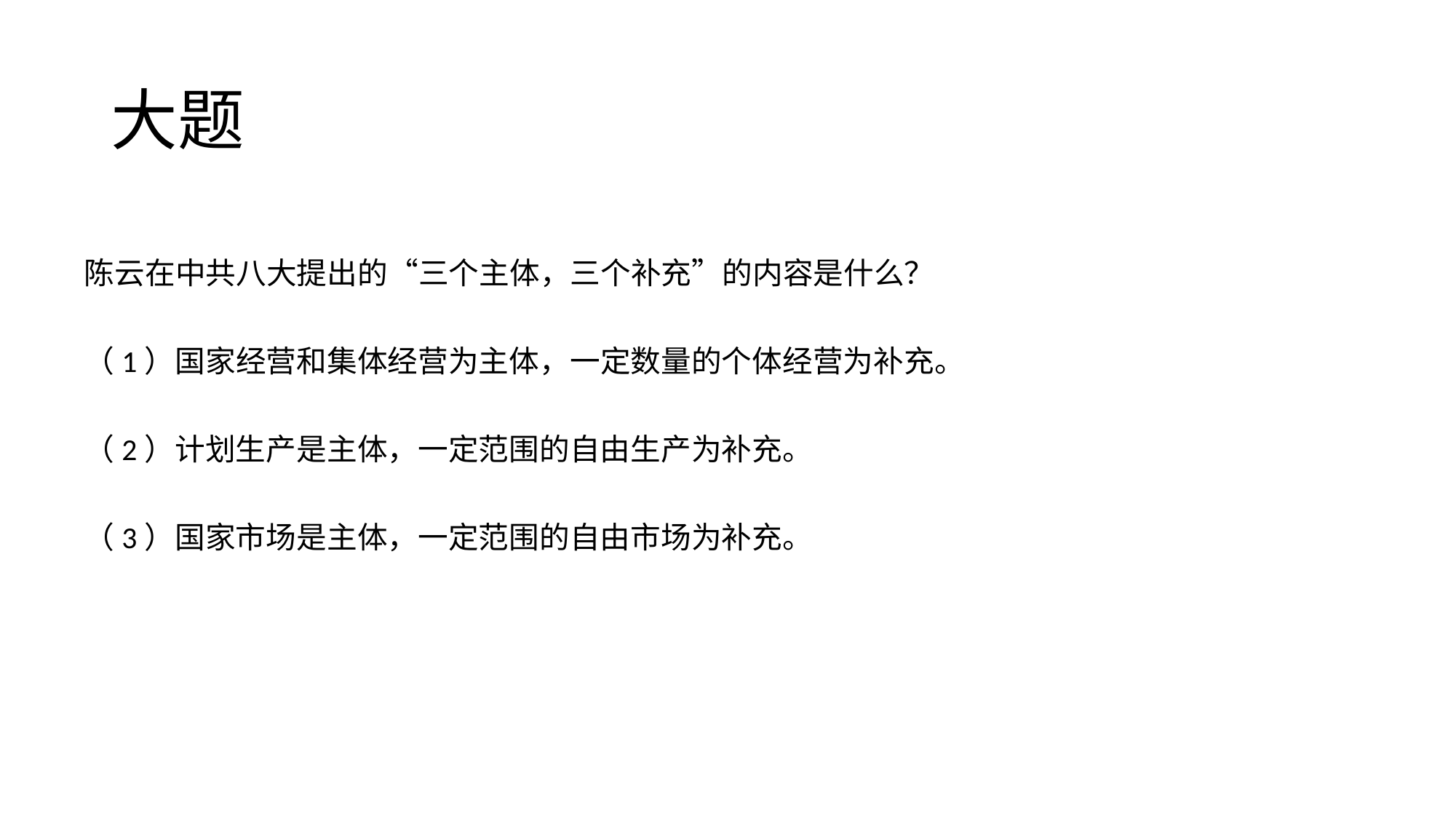

# 大题
陈云在中共八大提出的“三个主体，三个补充”的内容是什么？
（1）国家经营和集体经营为主体，一定数量的个体经营为补充。
（2）计划生产是主体，一定范围的自由生产为补充。
（3）国家市场是主体，一定范围的自由市场为补充。